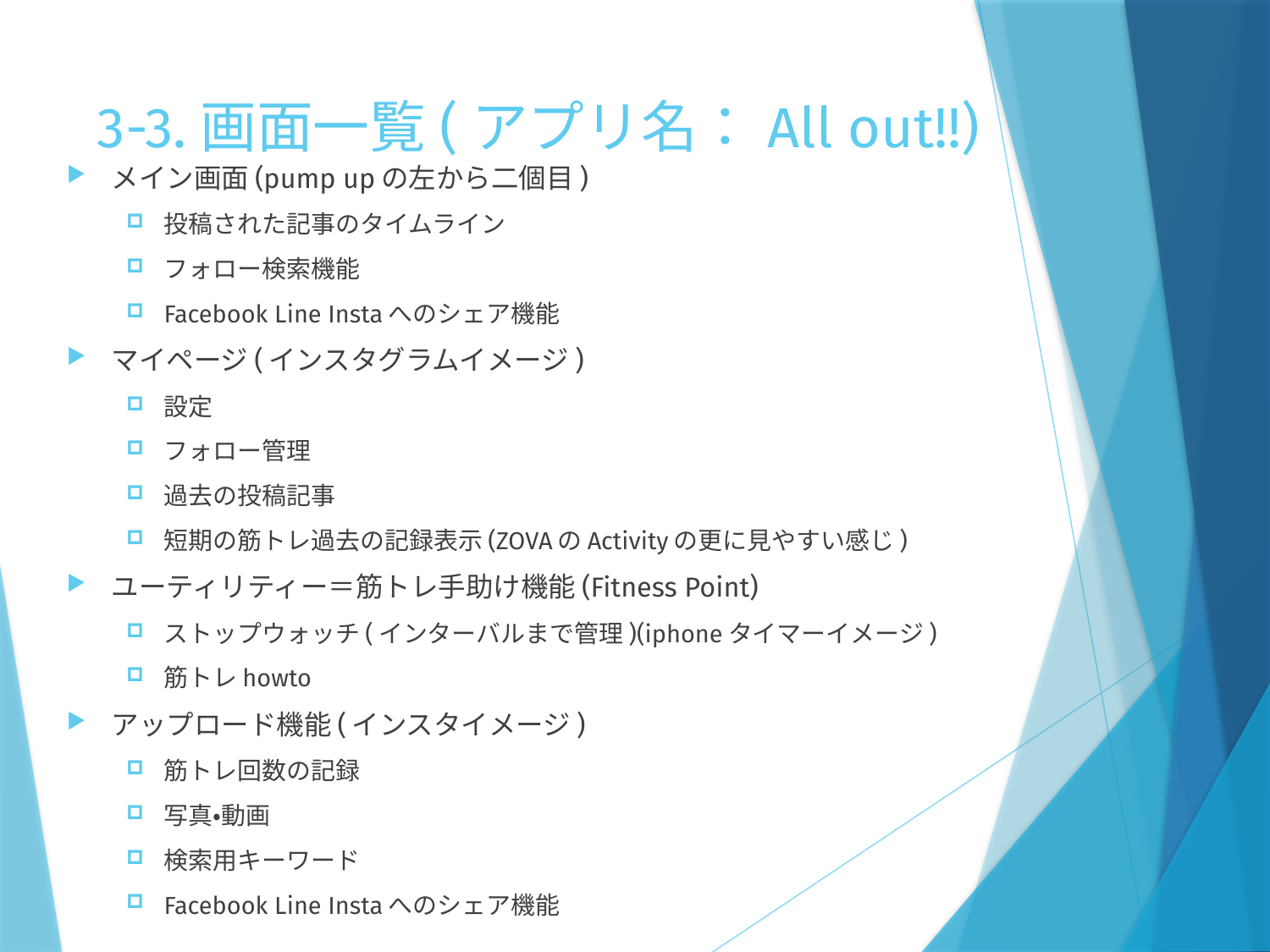

# 3-3.画面一覧(アプリ名：All out!!)
メイン画面(pump upの左から二個目)
投稿された記事のタイムライン
フォロー検索機能
Facebook Line Instaへのシェア機能
マイページ(インスタグラムイメージ)
設定
フォロー管理
過去の投稿記事
短期の筋トレ過去の記録表示(ZOVAのActivityの更に見やすい感じ)
ユーティリティー＝筋トレ手助け機能(Fitness Point)
ストップウォッチ(インターバルまで管理)(iphoneタイマーイメージ)
筋トレhowto
アップロード機能(インスタイメージ)
筋トレ回数の記録
写真・動画
検索用キーワード
Facebook Line Instaへのシェア機能